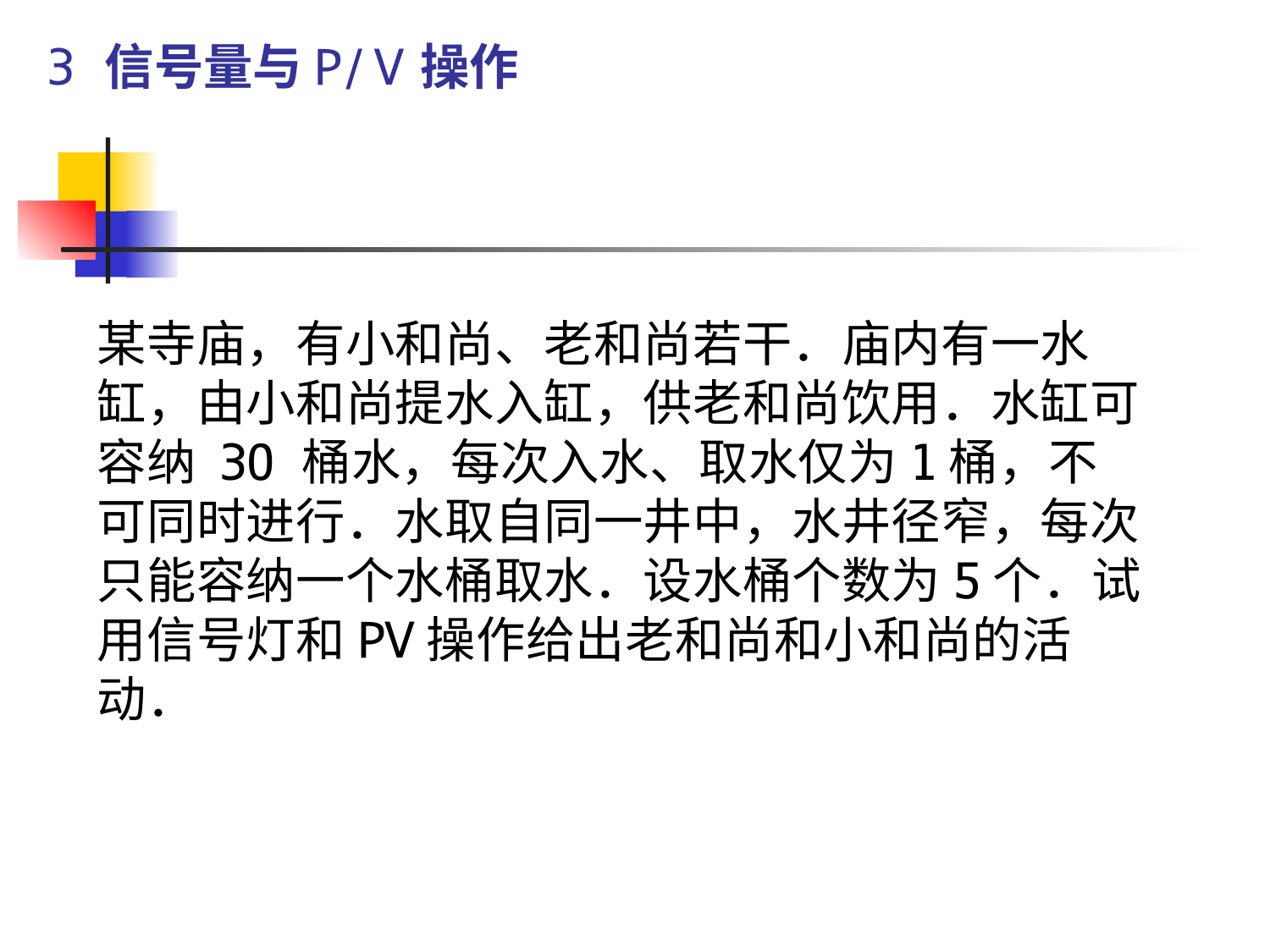

3 信号量与P/V操作
某寺庙，有小和尚、老和尚若干．庙内有一水缸，由小和尚提水入缸，供老和尚饮用．水缸可容纳 30 桶水，每次入水、取水仅为1桶，不可同时进行．水取自同一井中，水井径窄，每次只能容纳一个水桶取水．设水桶个数为5个．试用信号灯和PV操作给出老和尚和小和尚的活动．